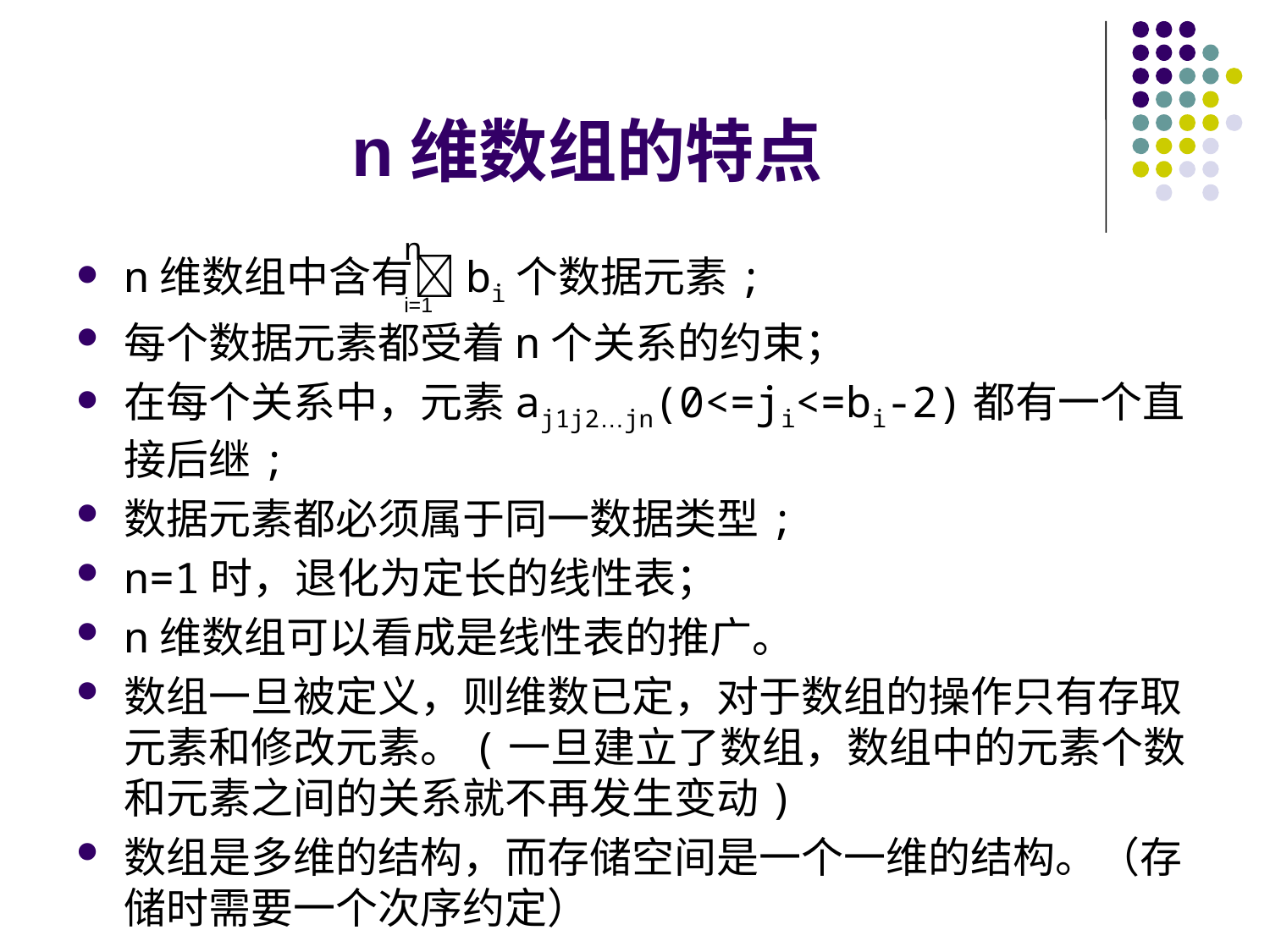

# n维数组的特点
n
n维数组中含有Πbi个数据元素;
每个数据元素都受着n个关系的约束；
在每个关系中，元素aj1j2…jn(0<=ji<=bi-2)都有一个直接后继;
数据元素都必须属于同一数据类型;
n=1时，退化为定长的线性表；
n维数组可以看成是线性表的推广。
数组一旦被定义，则维数已定，对于数组的操作只有存取元素和修改元素。(一旦建立了数组，数组中的元素个数和元素之间的关系就不再发生变动)
数组是多维的结构，而存储空间是一个一维的结构。（存储时需要一个次序约定）
i=1